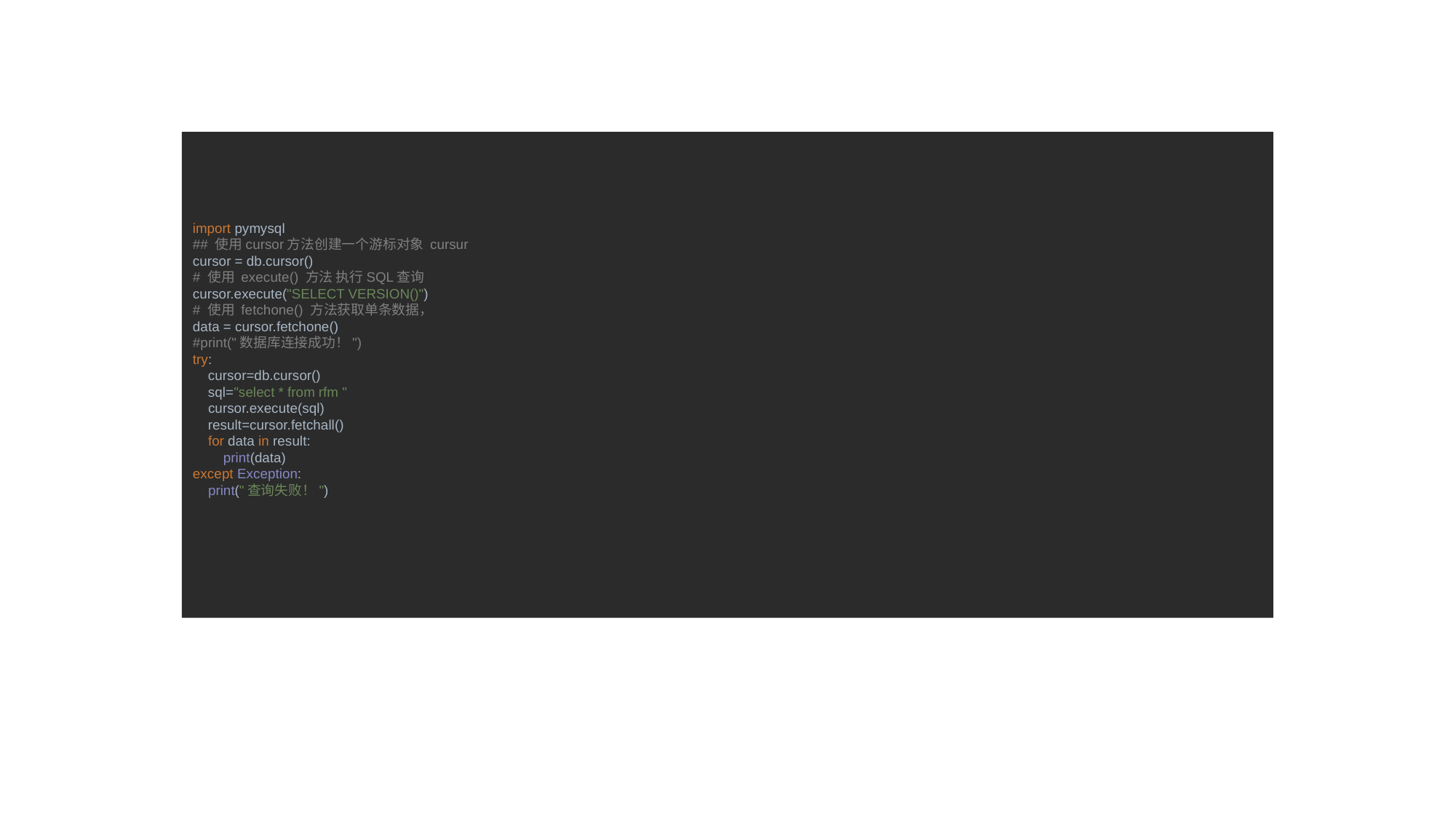

import pymysql
## 使用cursor方法创建一个游标对象 cursur
cursor = db.cursor()
# 使用 execute() 方法 执行SQL查询
cursor.execute("SELECT VERSION()")
# 使用 fetchone() 方法获取单条数据，
data = cursor.fetchone()
#print("数据库连接成功！")
try:
    cursor=db.cursor()
    sql="select * from rfm "
    cursor.execute(sql)
    result=cursor.fetchall()
    for data in result:
        print(data)
except Exception:
    print("查询失败！")